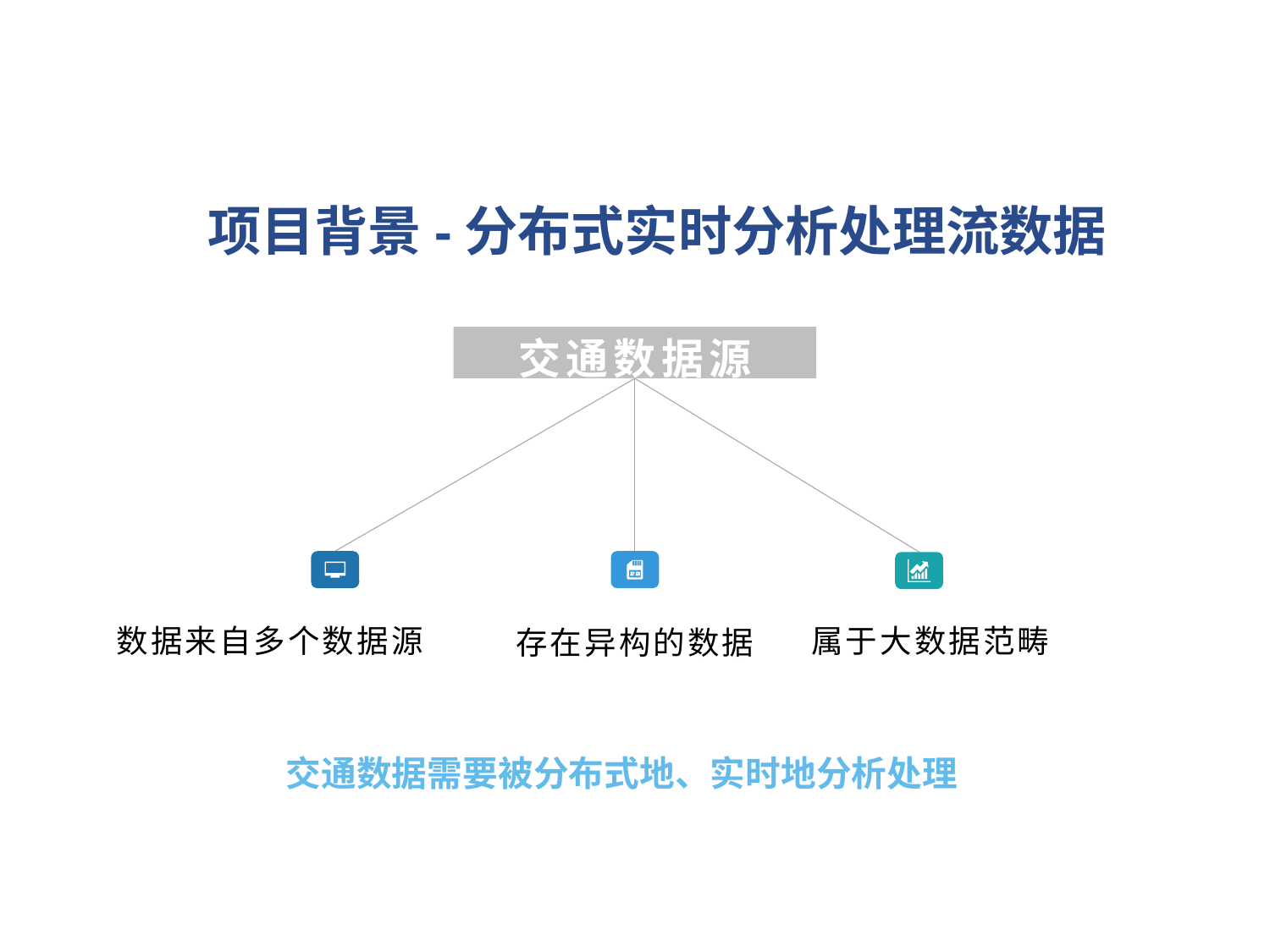

项目背景-分布式实时分析处理流数据
交通数据源

数据来自多个数据源
属于大数据范畴
存在异构的数据
交通数据需要被分布式地、实时地分析处理